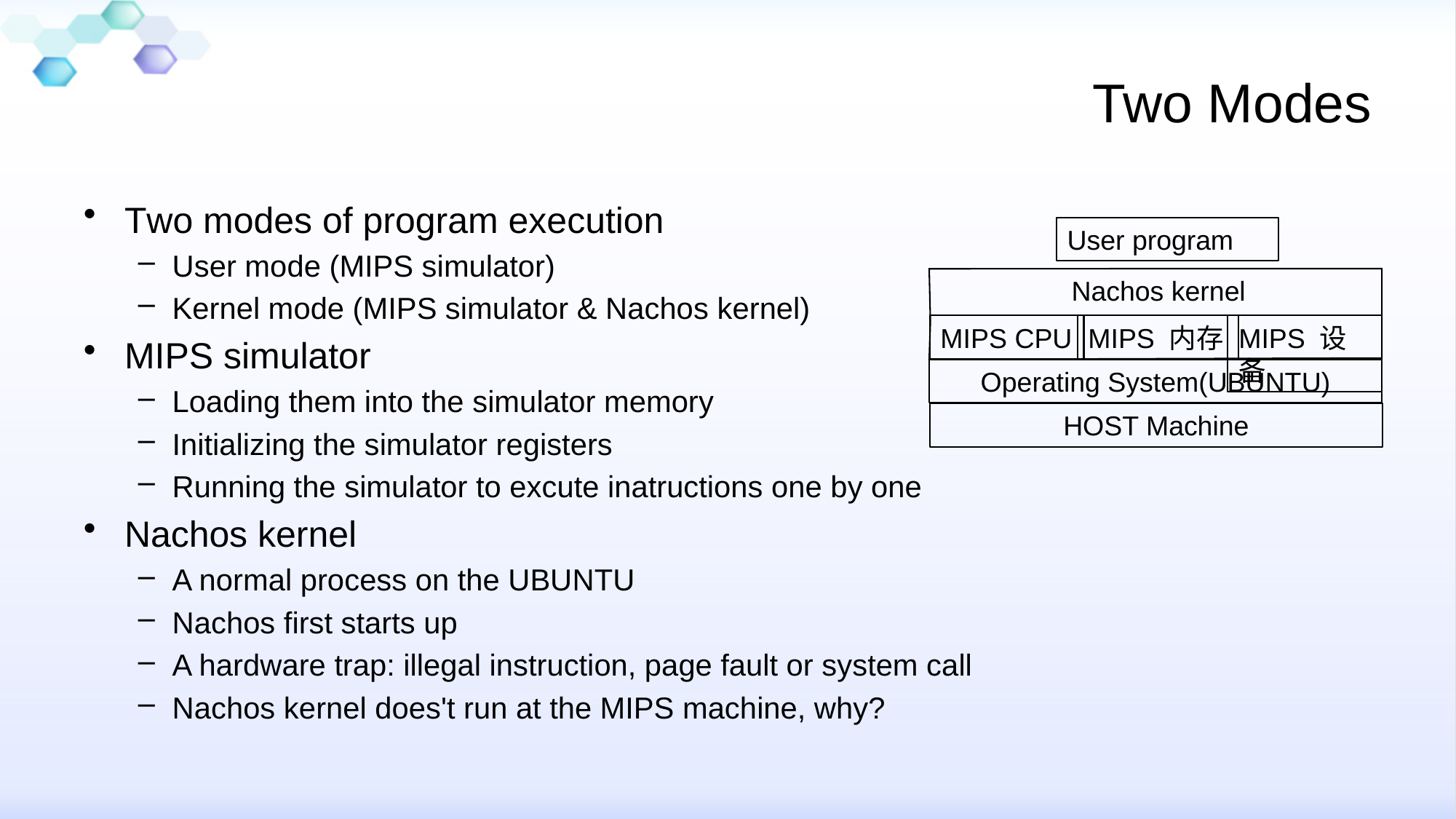

# Two Modes
Two modes of program execution
User mode (MIPS simulator)
Kernel mode (MIPS simulator & Nachos kernel)
MIPS simulator
Loading them into the simulator memory
Initializing the simulator registers
Running the simulator to excute inatructions one by one
Nachos kernel
A normal process on the UBUNTU
Nachos first starts up
A hardware trap: illegal instruction, page fault or system call
Nachos kernel does't run at the MIPS machine, why?
User program

Nachos kernel
MIPS CPU
Operating System(UBUNTU)
HOST Machine
MIPS 内存
MIPS 设备